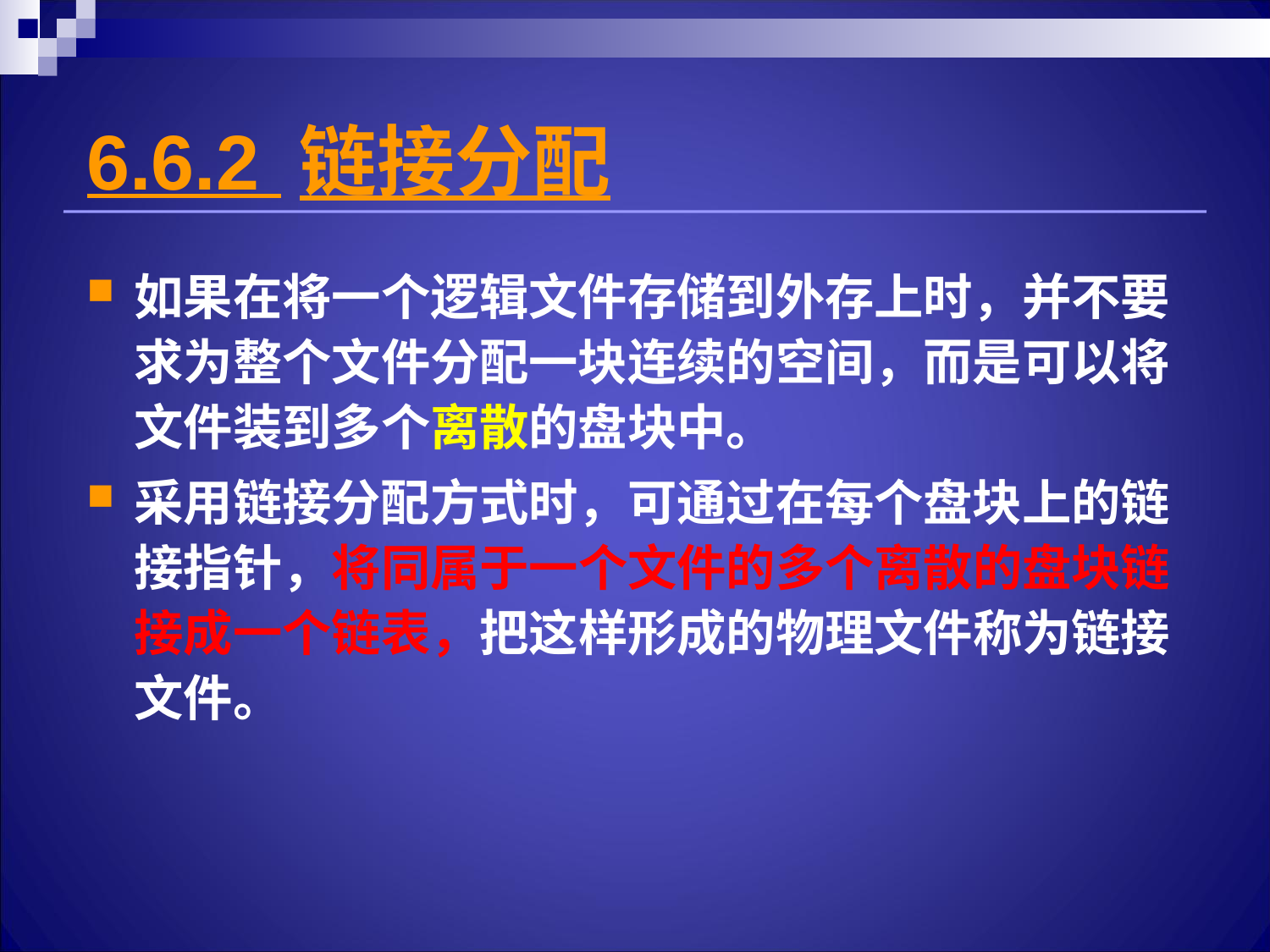

6.6.2 链接分配
如果在将一个逻辑文件存储到外存上时，并不要求为整个文件分配一块连续的空间，而是可以将文件装到多个离散的盘块中。
采用链接分配方式时，可通过在每个盘块上的链接指针，将同属于一个文件的多个离散的盘块链接成一个链表，把这样形成的物理文件称为链接文件。